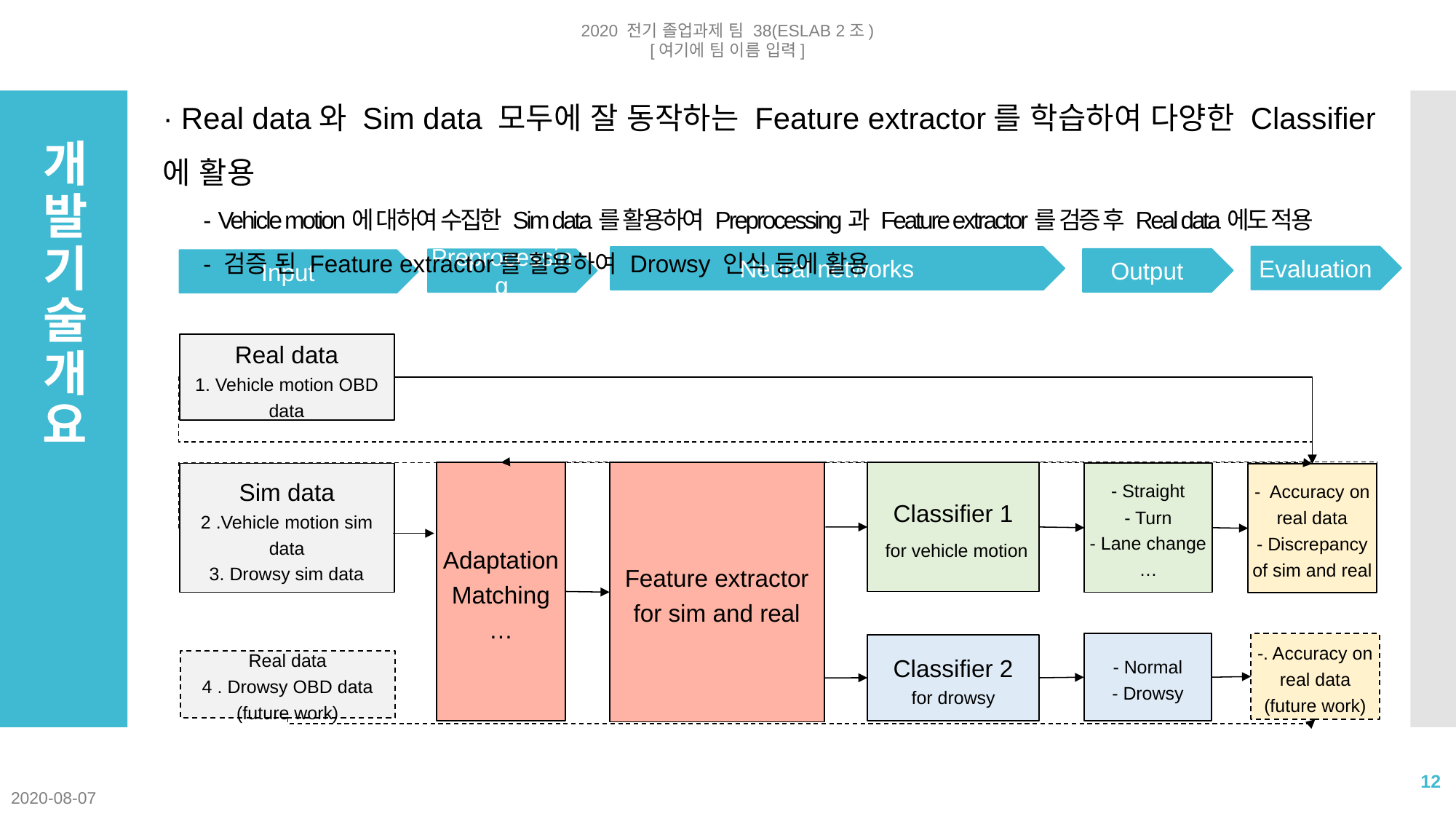

2020 전기 졸업과제 팀 38(ESLAB 2조)
[여기에 팀 이름 입력]
· Real data와 Sim data 모두에 잘 동작하는 Feature extractor를 학습하여 다양한 Classifier에 활용
      - Vehicle motion에 대하여 수집한 Sim data를 활용하여 Preprocessing과 Feature extractor를 검증 후 Real data에도 적용
      - 검증 된 Feature extractor를 활용하여 Drowsy 인식 등에 활용
# 개발기술개요
Evaluation
Neural networks
Output
Preprocessing
Input
Real data
1. Vehicle motion OBD data
Classifier 1
 for vehicle motion
Feature extractor
for sim and real
Adaptation
Matching
…
- Straight
- Turn
- Lane change
…
Sim data
2 .Vehicle motion sim data
3. Drowsy sim data
-  Accuracy on real data
- Discrepancy of sim and real
- Normal
- Drowsy
-. Accuracy on real data
(future work)
Classifier 2
for drowsy
Real data
4 . Drowsy OBD data
(future work)
12
2020-08-07